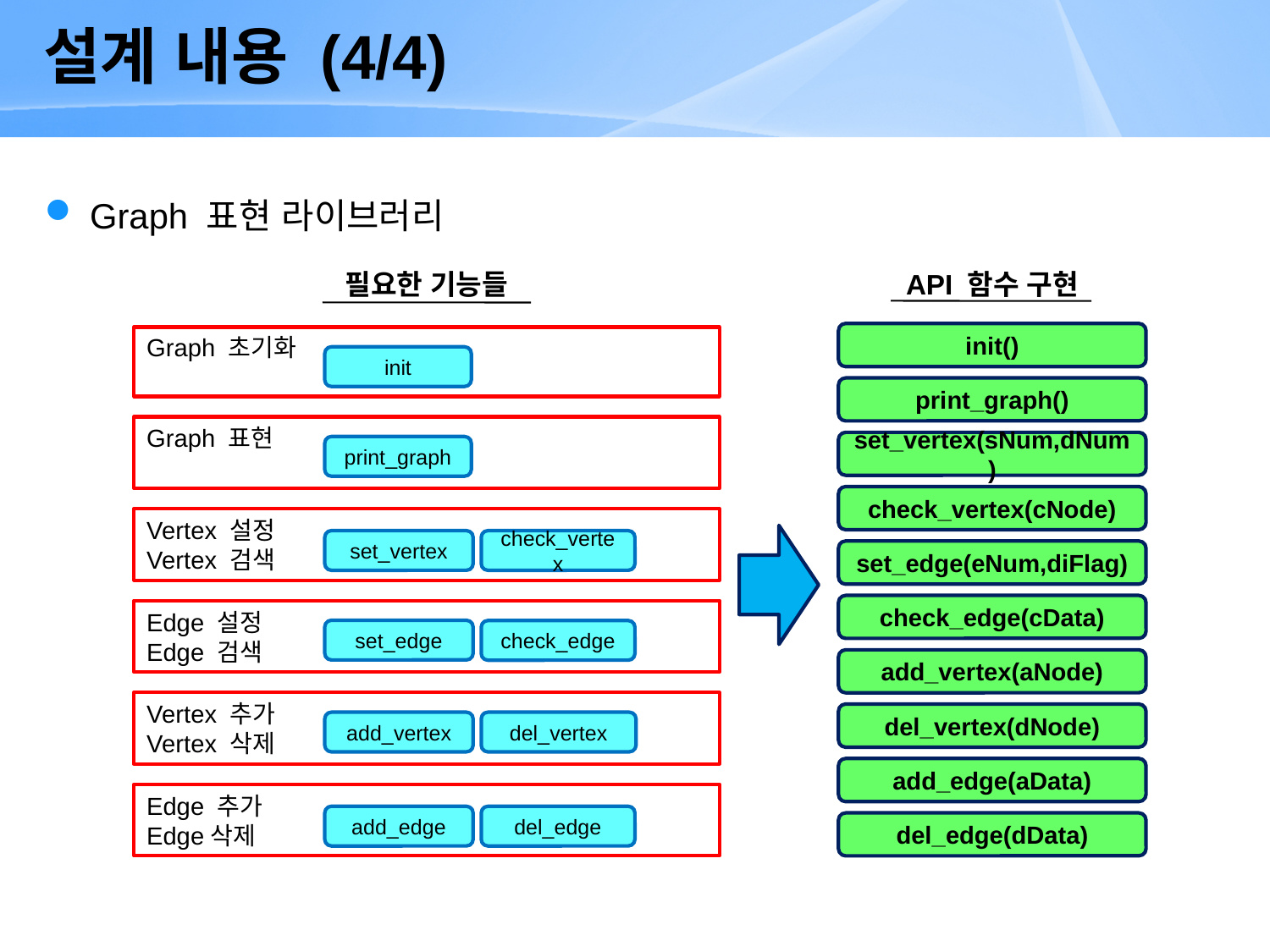

설계 내용 (4/4)
 Graph 표현 라이브러리

필요한 기능들
API 함수 구현
init()
Graph 초기화

init
print_graph()

Graph 표현

print_graph
set_vertex(sNum,dNum)
check_vertex(cNode)
Vertex 설정
Vertex 검색
set_vertex
check_vertex

set_edge(eNum,diFlag)
check_edge(cData)
Edge 설정
Edge 검색
set_edge
check_edge
add_vertex(aNode)

Vertex 추가
Vertex 삭제

add_vertex
del_vertex
del_vertex(dNode)
add_edge(aData)

Edge 추가
Edge삭제

add_edge
del_edge
del_edge(dData)